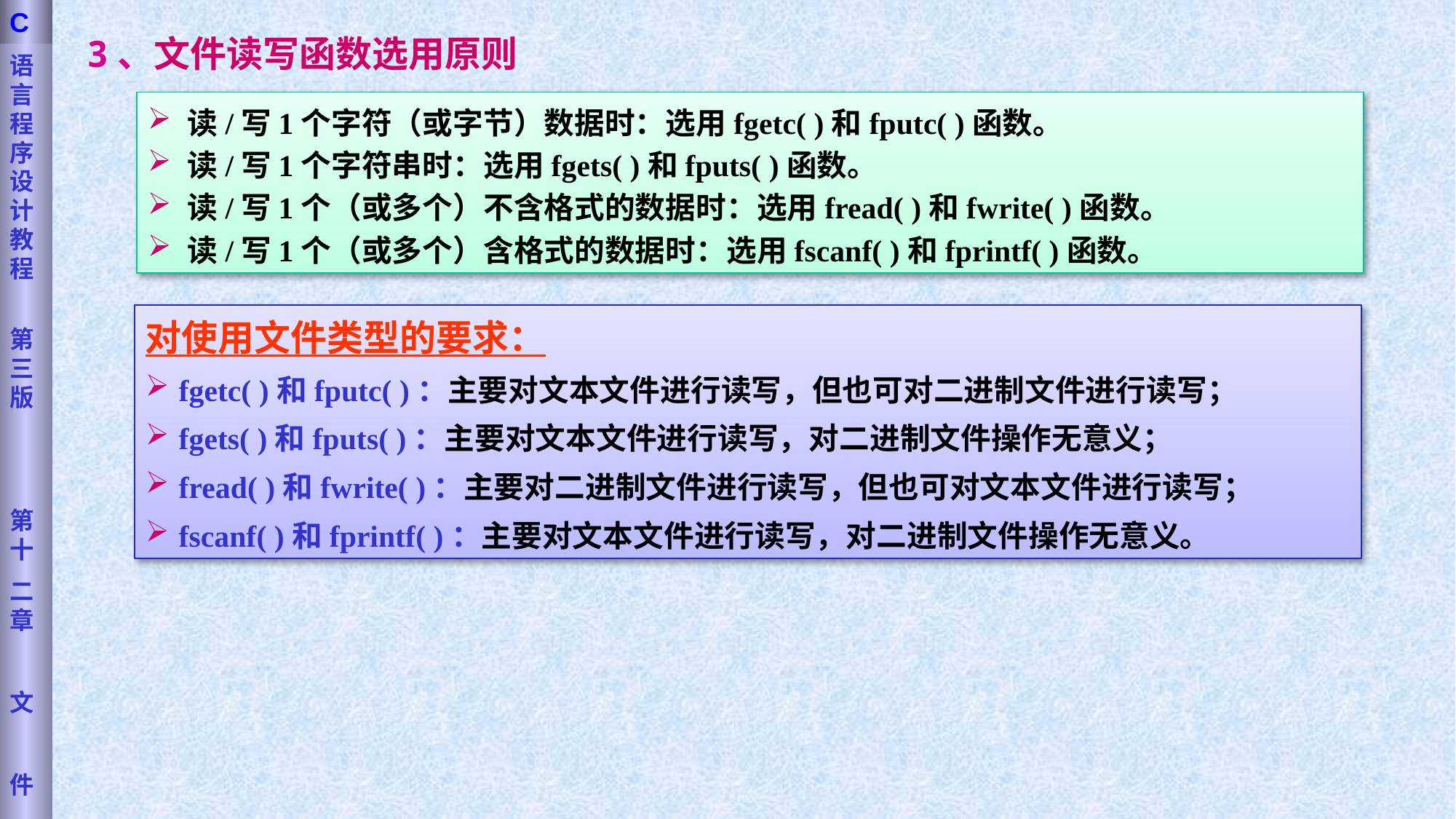

语言程序设计教程
第三版

第十
二章

文

件
C
3、文件读写函数选用原则
 读/写1个字符（或字节）数据时：选用fgetc( )和fputc( )函数。
 读/写1个字符串时：选用fgets( )和fputs( )函数。
 读/写1个（或多个）不含格式的数据时：选用fread( )和fwrite( )函数。
 读/写1个（或多个）含格式的数据时：选用fscanf( )和fprintf( )函数。
对使用文件类型的要求：
 fgetc( )和fputc( )：主要对文本文件进行读写，但也可对二进制文件进行读写；
 fgets( )和fputs( )：主要对文本文件进行读写，对二进制文件操作无意义；
 fread( )和fwrite( )：主要对二进制文件进行读写，但也可对文本文件进行读写；
 fscanf( )和fprintf( )：主要对文本文件进行读写，对二进制文件操作无意义。